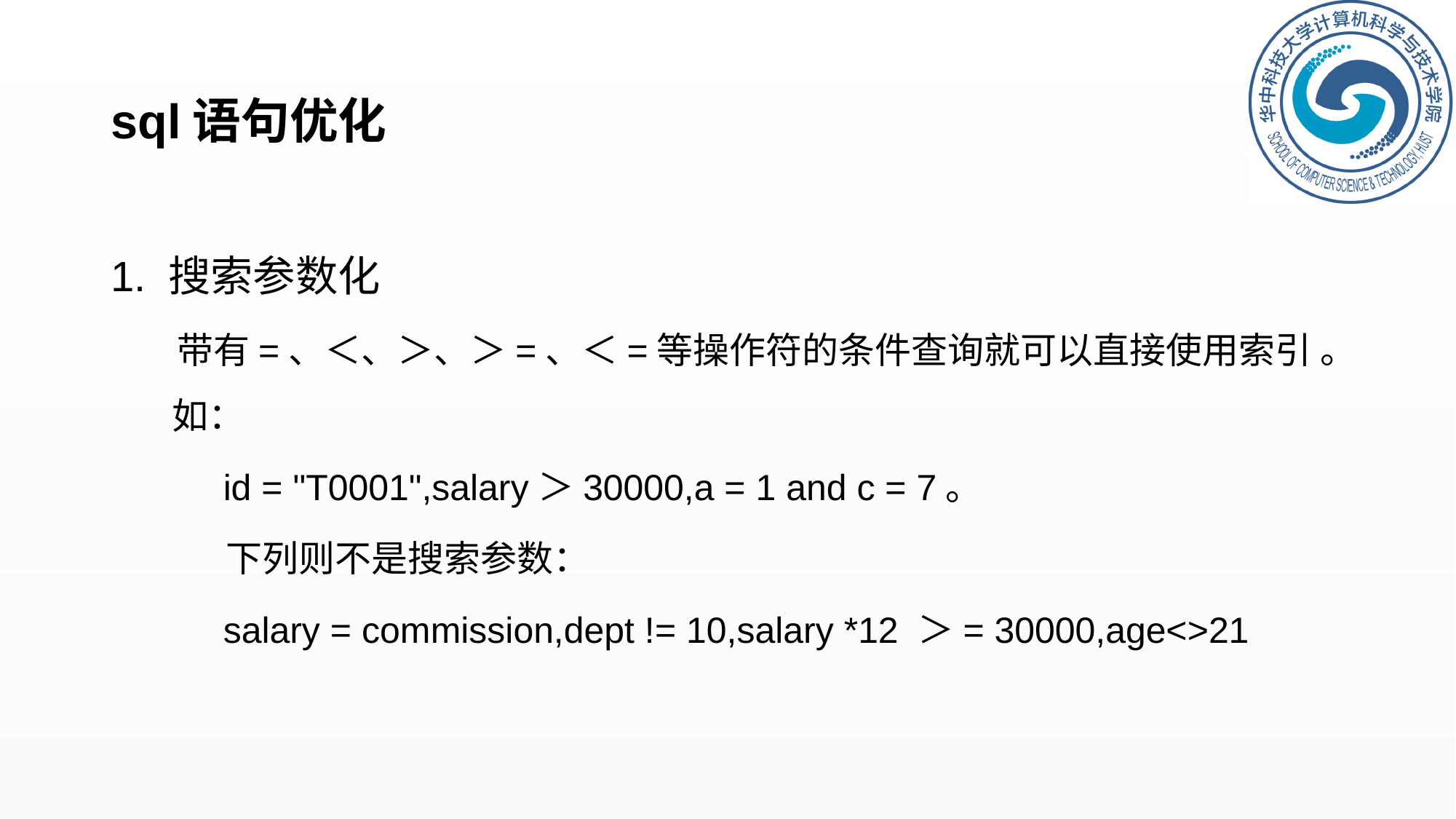

# sql语句优化
1. 搜索参数化
   带有=、＜、＞、＞=、＜=等操作符的条件查询就可以直接使用索引 。如：
   id = "T0001",salary＞30000,a = 1 and c = 7。
   下列则不是搜索参数：
   salary = commission,dept != 10,salary *12 ＞= 30000,age<>21